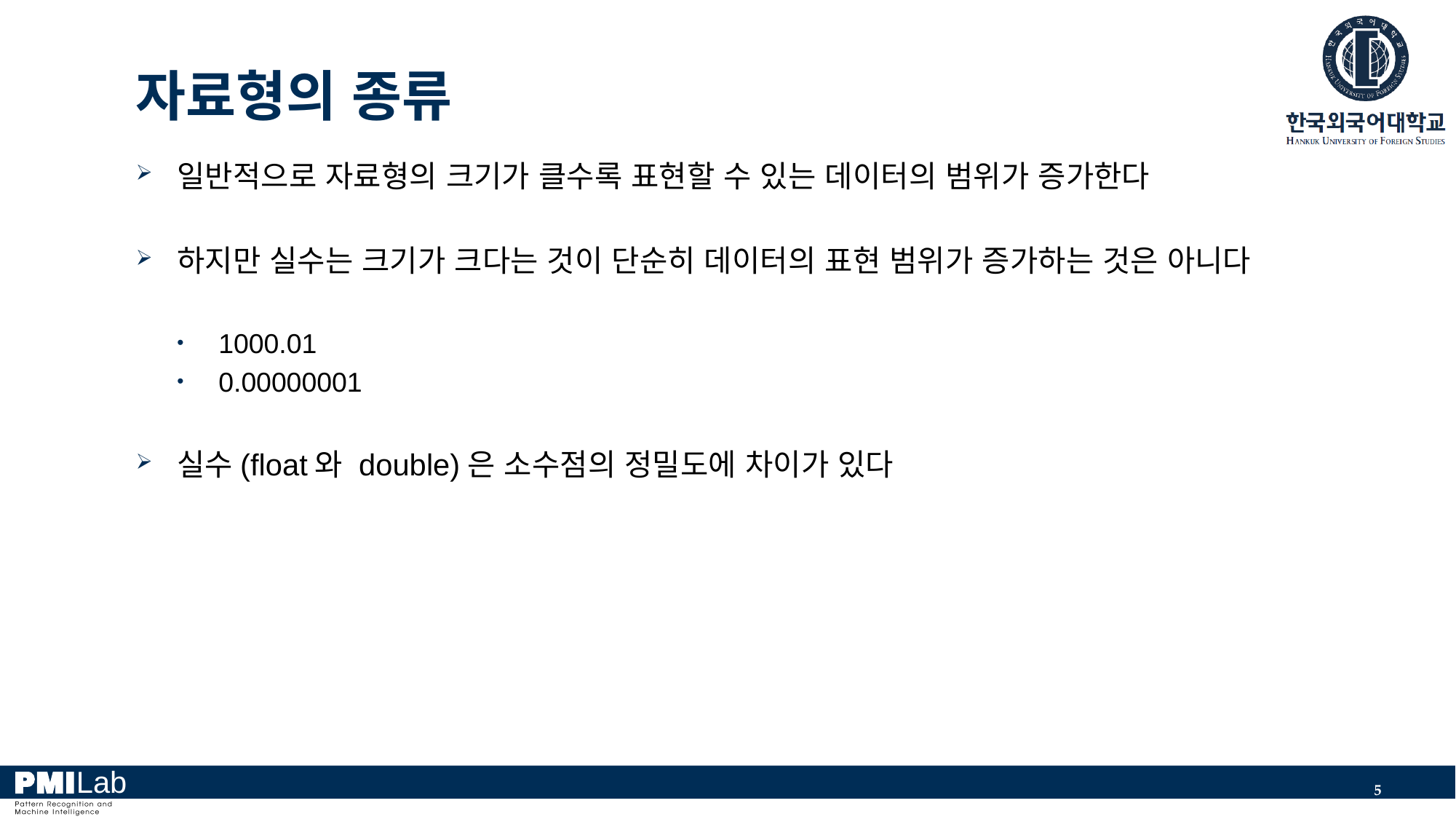

# 자료형의 종류
일반적으로 자료형의 크기가 클수록 표현할 수 있는 데이터의 범위가 증가한다

하지만 실수는 크기가 크다는 것이 단순히 데이터의 표현 범위가 증가하는 것은 아니다

1000.01
0.00000001

실수(float와 double)은 소수점의 정밀도에 차이가 있다

5